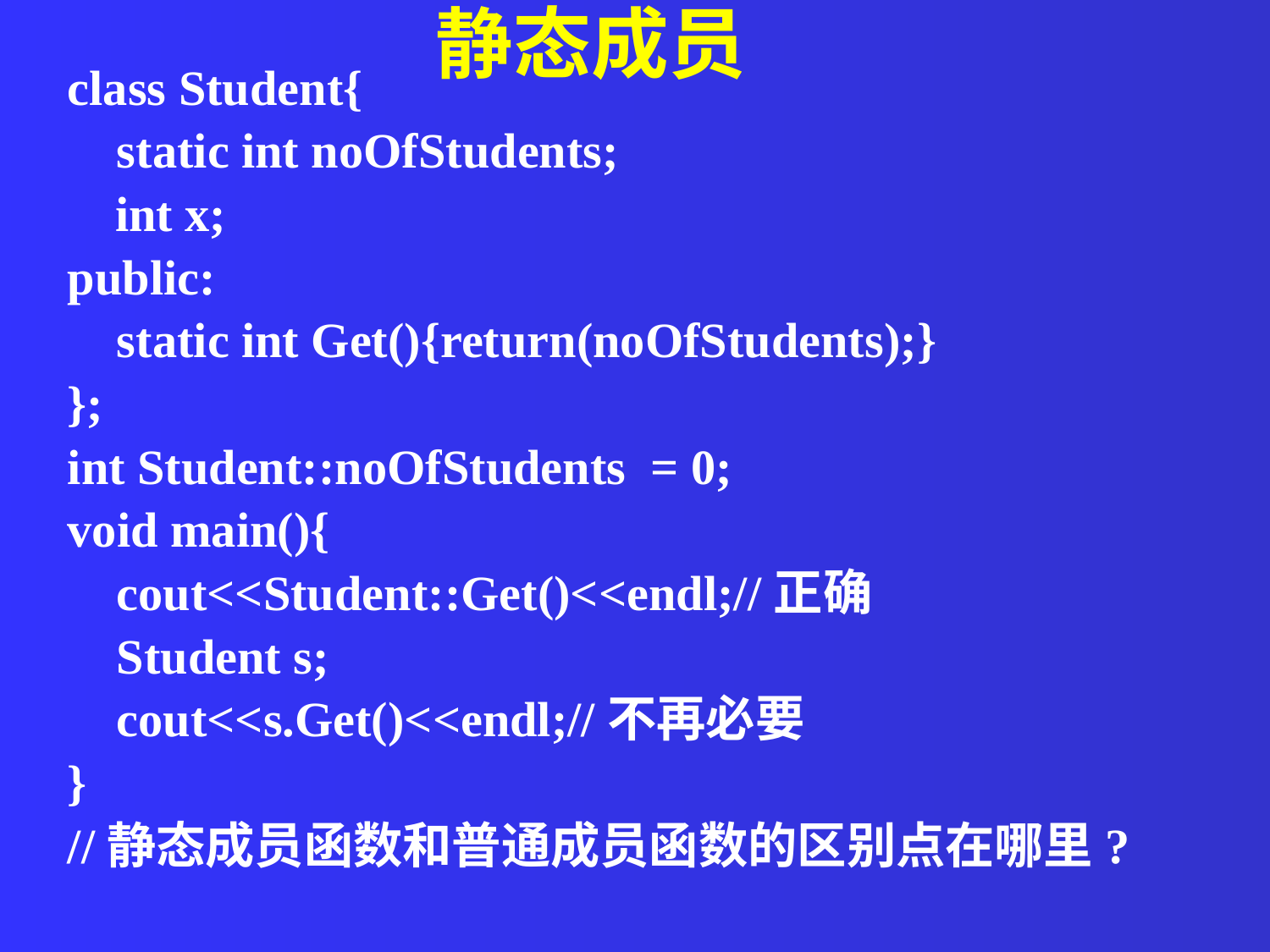

静态成员
class Student{
    static int noOfStudents;
	int x;
public:
    static int Get(){return(noOfStudents);}
};
int Student::noOfStudents  = 0;
void main(){
    cout<<Student::Get()<<endl;//正确
    Student s;
    cout<<s.Get()<<endl;//不再必要
}
//静态成员函数和普通成员函数的区别点在哪里?